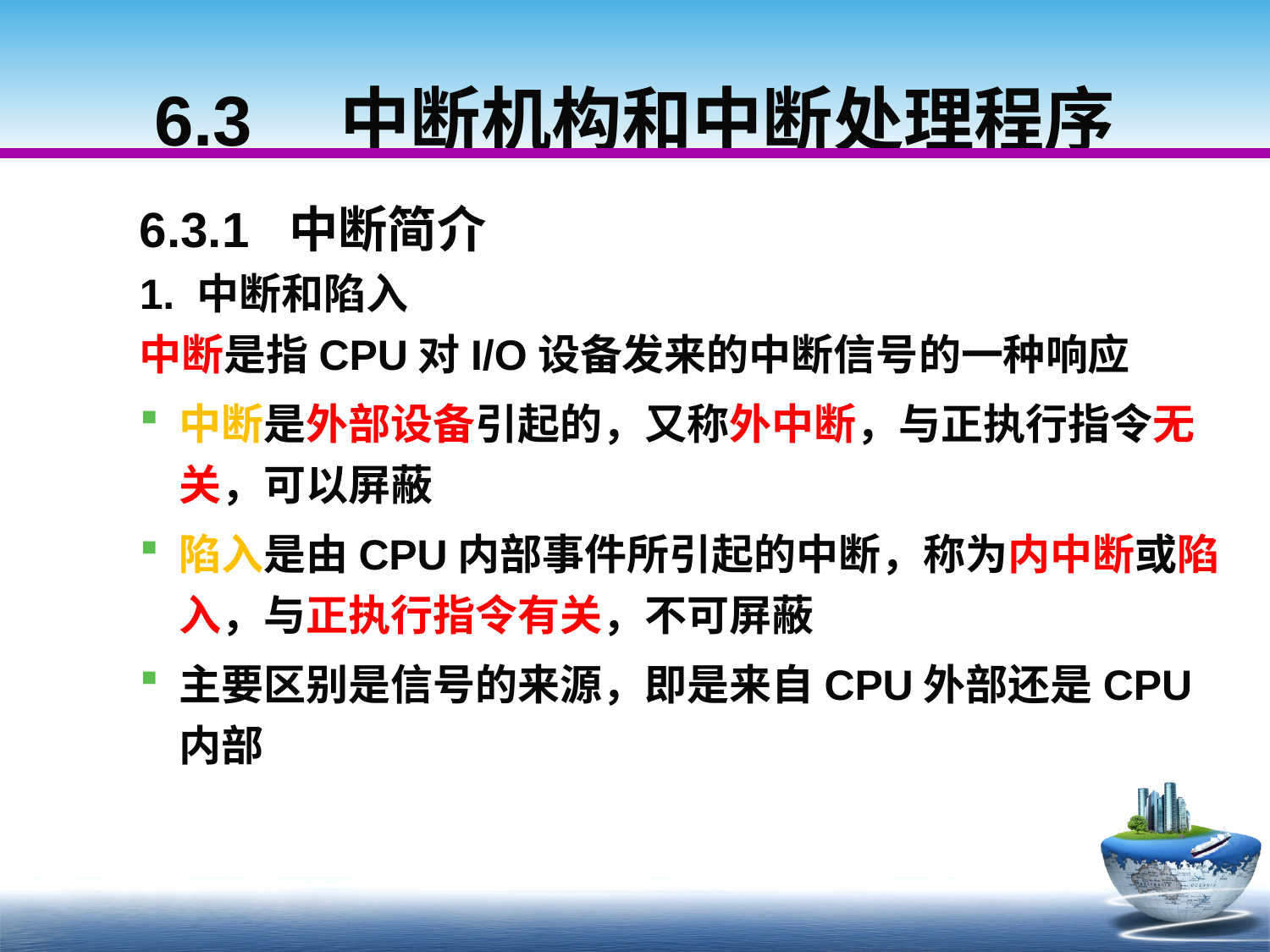

# 6.3　中断机构和中断处理程序

6.3.1  中断简介
1. 中断和陷入
中断是指CPU对I/O设备发来的中断信号的一种响应
中断是外部设备引起的，又称外中断，与正执行指令无关，可以屏蔽
陷入是由CPU内部事件所引起的中断，称为内中断或陷入，与正执行指令有关，不可屏蔽
主要区别是信号的来源，即是来自CPU外部还是CPU内部